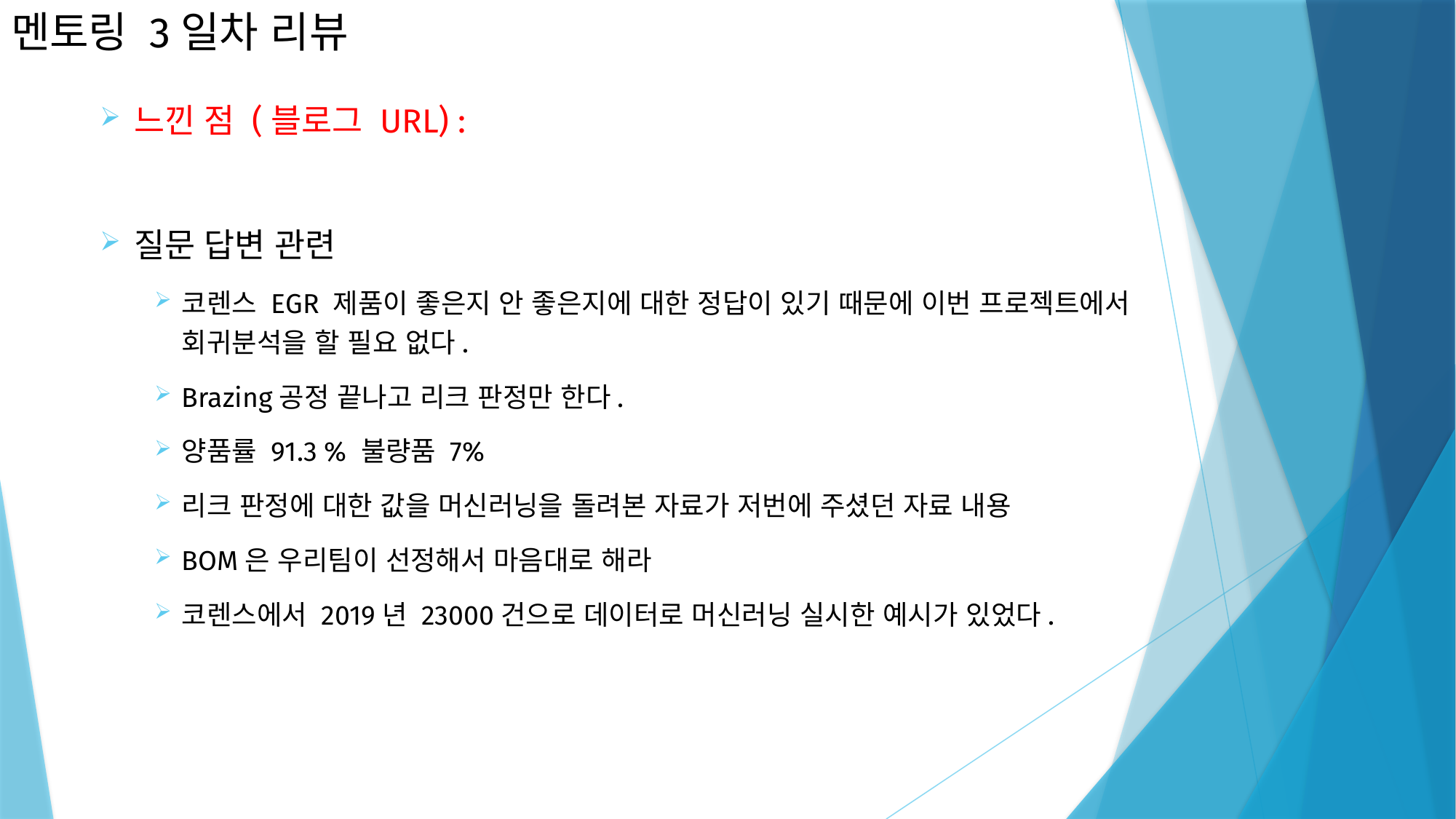

# 멘토링 3일차 리뷰
느낀 점 (블로그 URL) :

질문 답변 관련
코렌스 EGR 제품이 좋은지 안 좋은지에 대한 정답이 있기 때문에 이번 프로젝트에서 회귀분석을 할 필요 없다.
Brazing공정 끝나고 리크 판정만 한다.
양품률 91.3 % 불량품 7%
리크 판정에 대한 값을 머신러닝을 돌려본 자료가 저번에 주셨던 자료 내용
BOM은 우리팀이 선정해서 마음대로 해라
코렌스에서 2019년 23000건으로 데이터로 머신러닝 실시한 예시가 있었다.